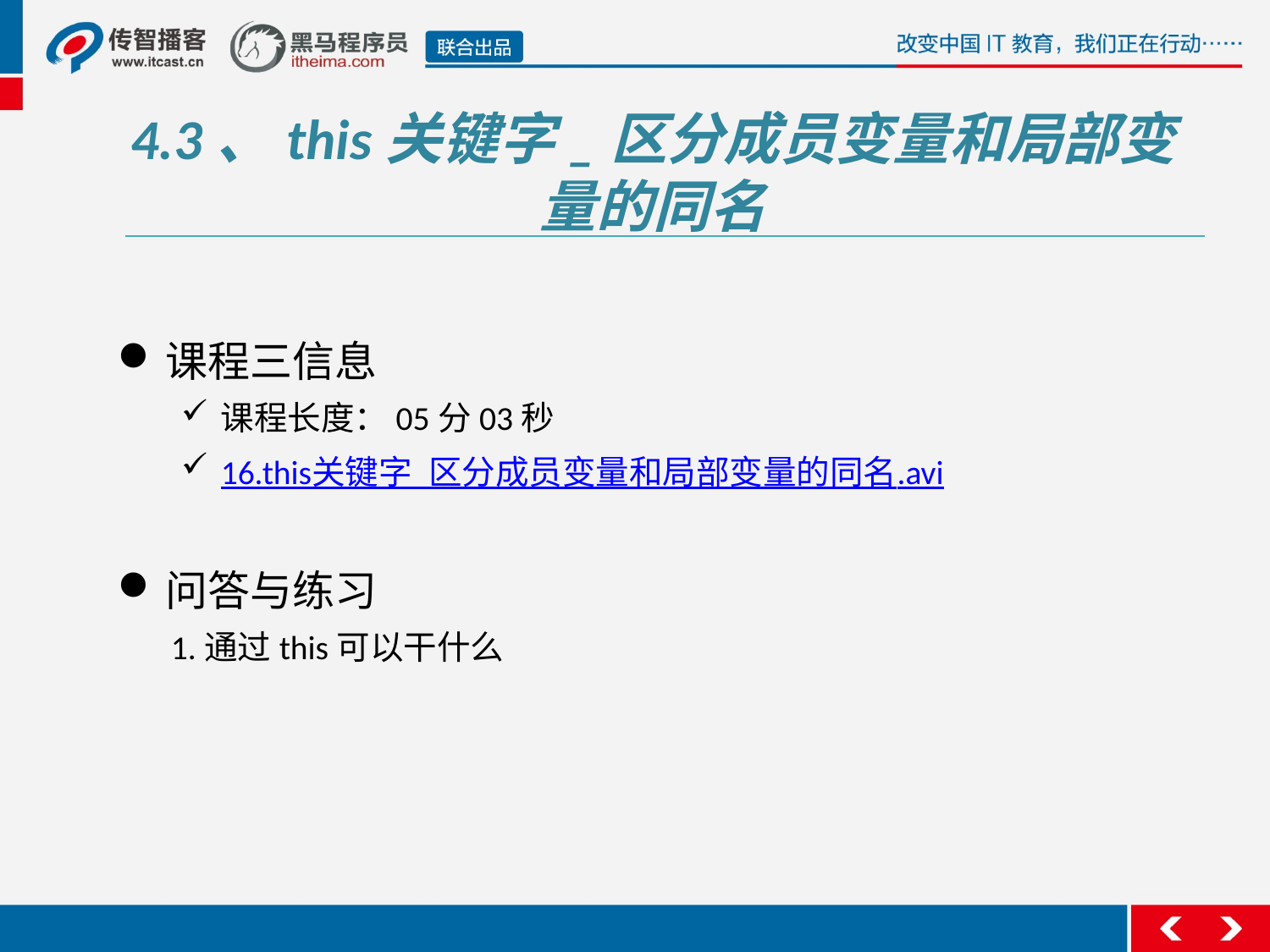

4.3、this关键字_区分成员变量和局部变量的同名

课程三信息
课程长度：05分03秒
16.this关键字_区分成员变量和局部变量的同名.avi

问答与练习
       1.通过this可以干什么